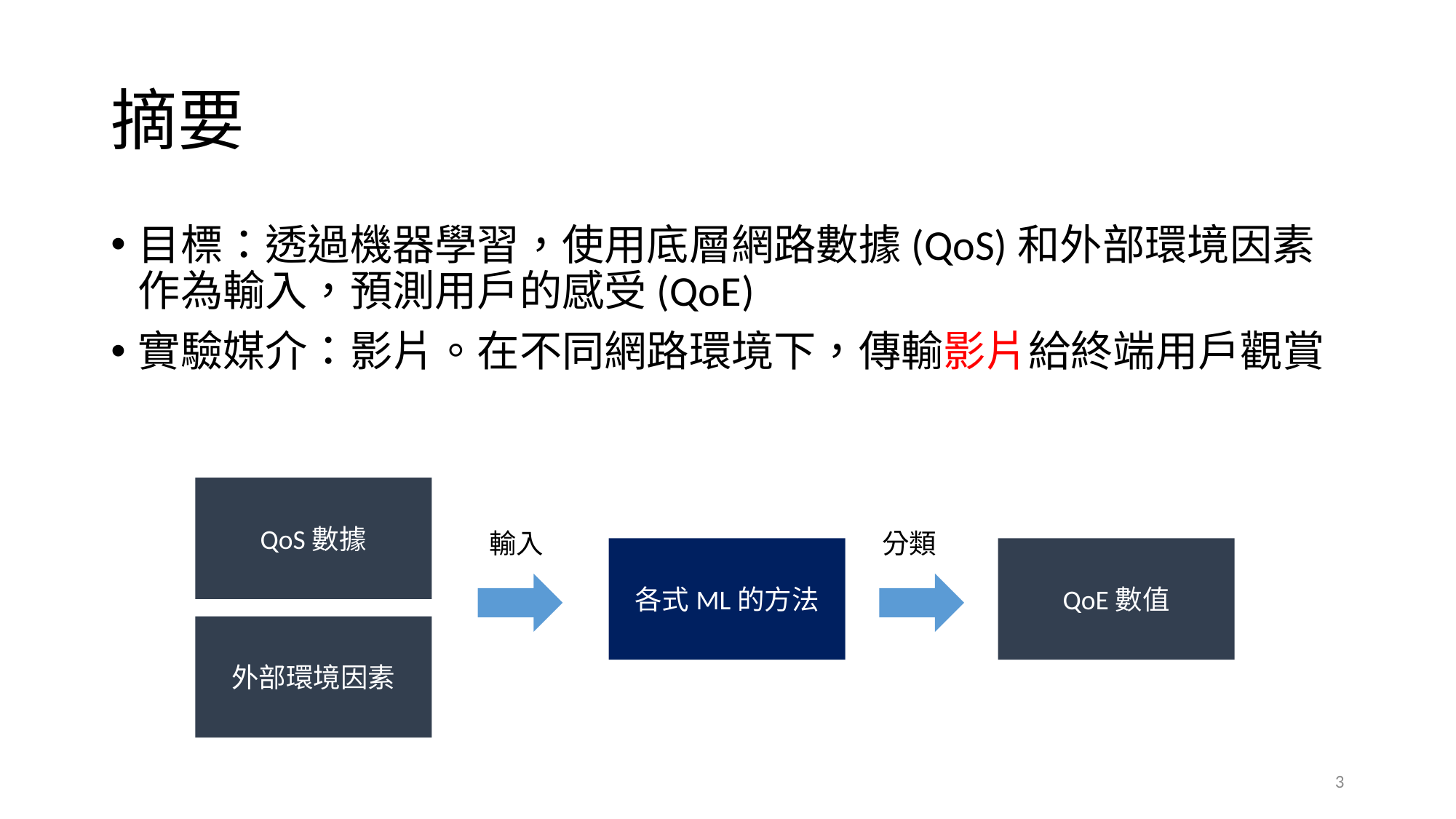

# 摘要
目標：透過機器學習，使用底層網路數據(QoS)和外部環境因素作為輸入，預測用戶的感受(QoE)
實驗媒介：影片。在不同網路環境下，傳輸影片給終端用戶觀賞
QoS數據
輸入
分類
各式ML的方法
QoE數值

外部環境因素
3